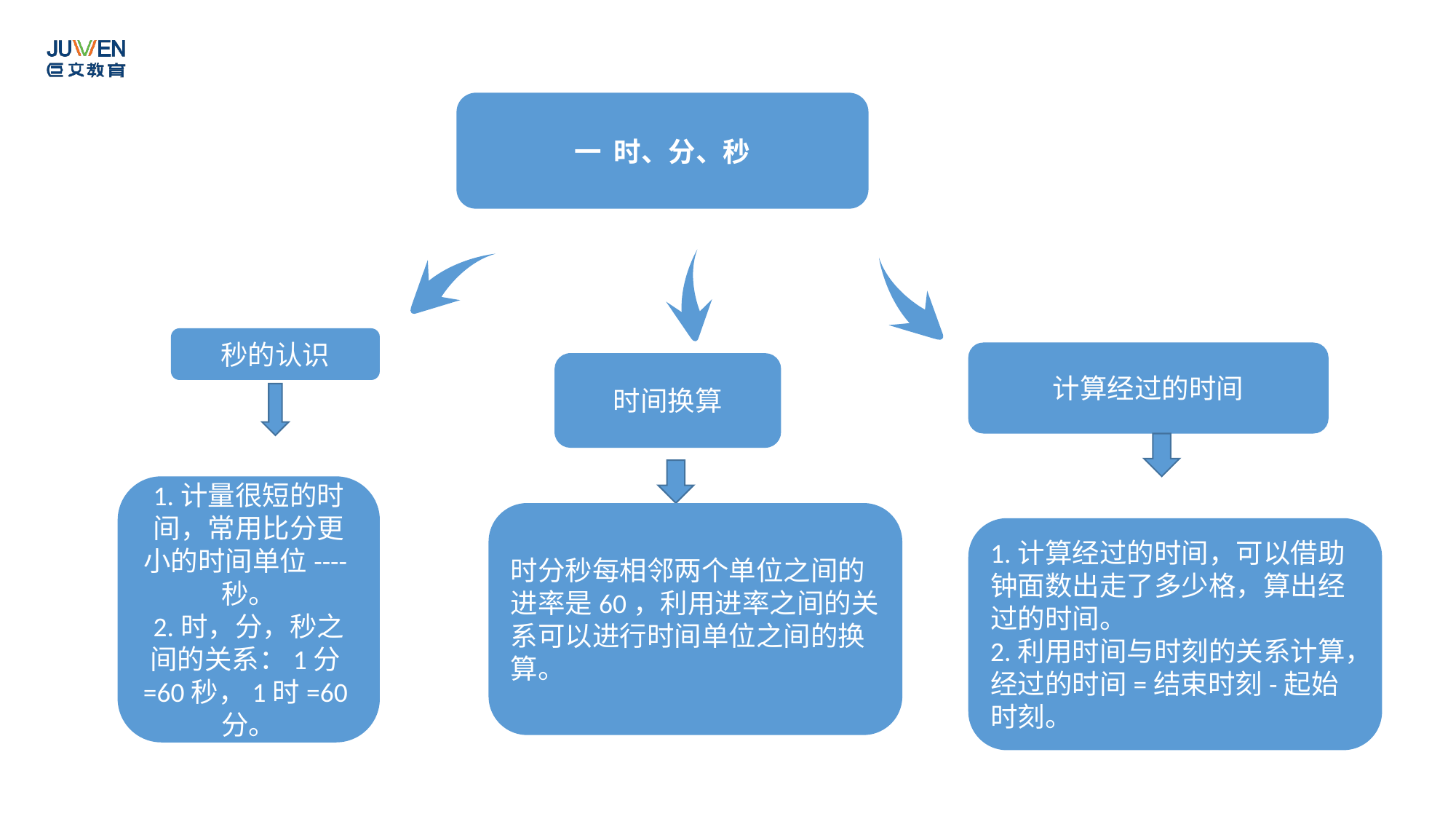

一  时、分、秒

秒的认识
计算经过的时间
时间换算

1.计量很短的时间，常用比分更小的时间单位----秒。
2.时，分，秒之间的关系：1分=60秒，1时=60分。
时分秒每相邻两个单位之间的进率是60，利用进率之间的关系可以进行时间单位之间的换算。
1.计算经过的时间，可以借助钟面数出走了多少格，算出经过的时间。
2.利用时间与时刻的关系计算，经过的时间=结束时刻-起始时刻。